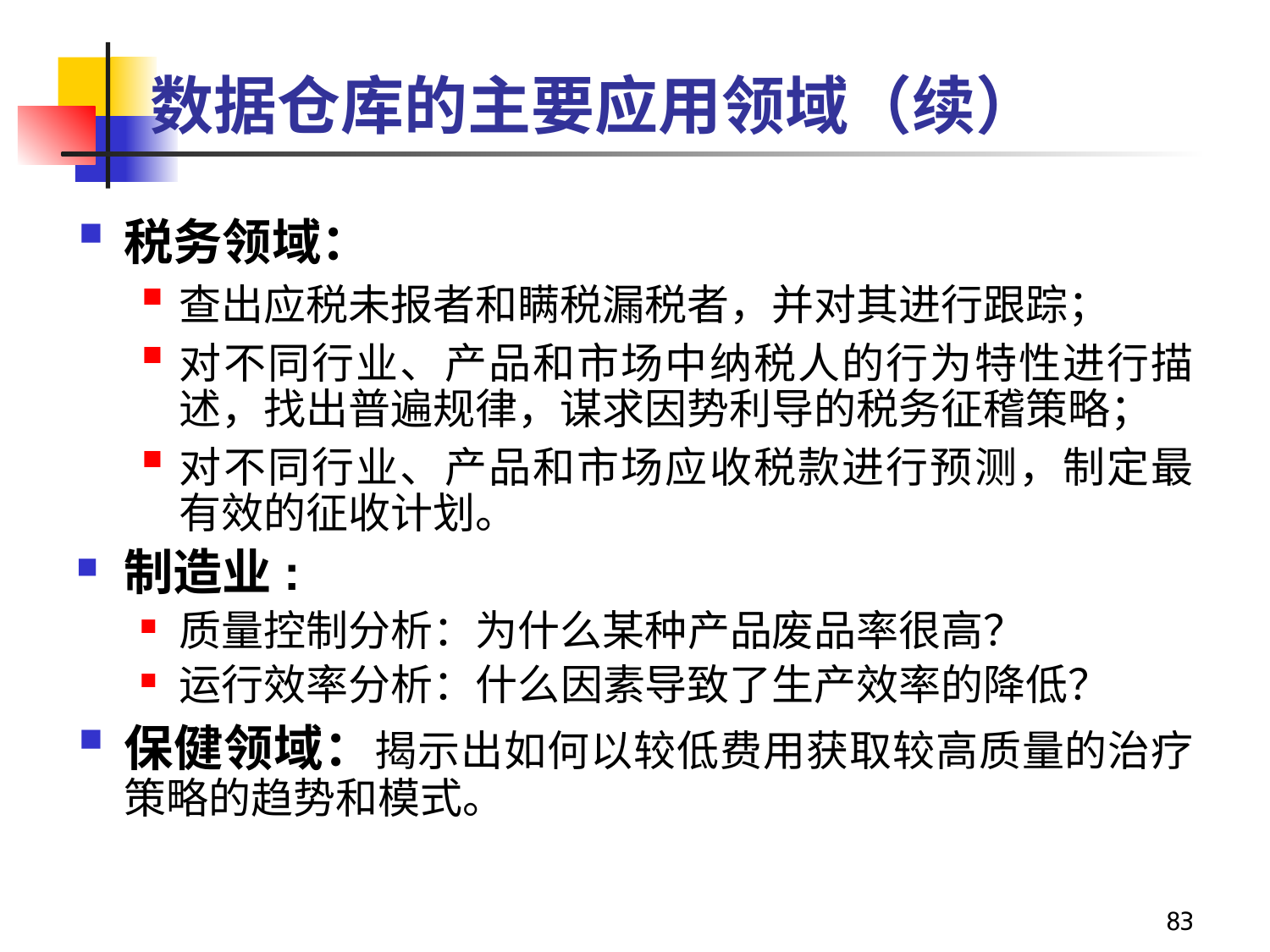

# 数据仓库的主要应用领域（续）
税务领域：
查出应税未报者和瞒税漏税者，并对其进行跟踪；
对不同行业、产品和市场中纳税人的行为特性进行描述，找出普遍规律，谋求因势利导的税务征稽策略；
对不同行业、产品和市场应收税款进行预测，制定最有效的征收计划。
制造业:
质量控制分析：为什么某种产品废品率很高？
运行效率分析：什么因素导致了生产效率的降低？
保健领域：揭示出如何以较低费用获取较高质量的治疗策略的趋势和模式。
83